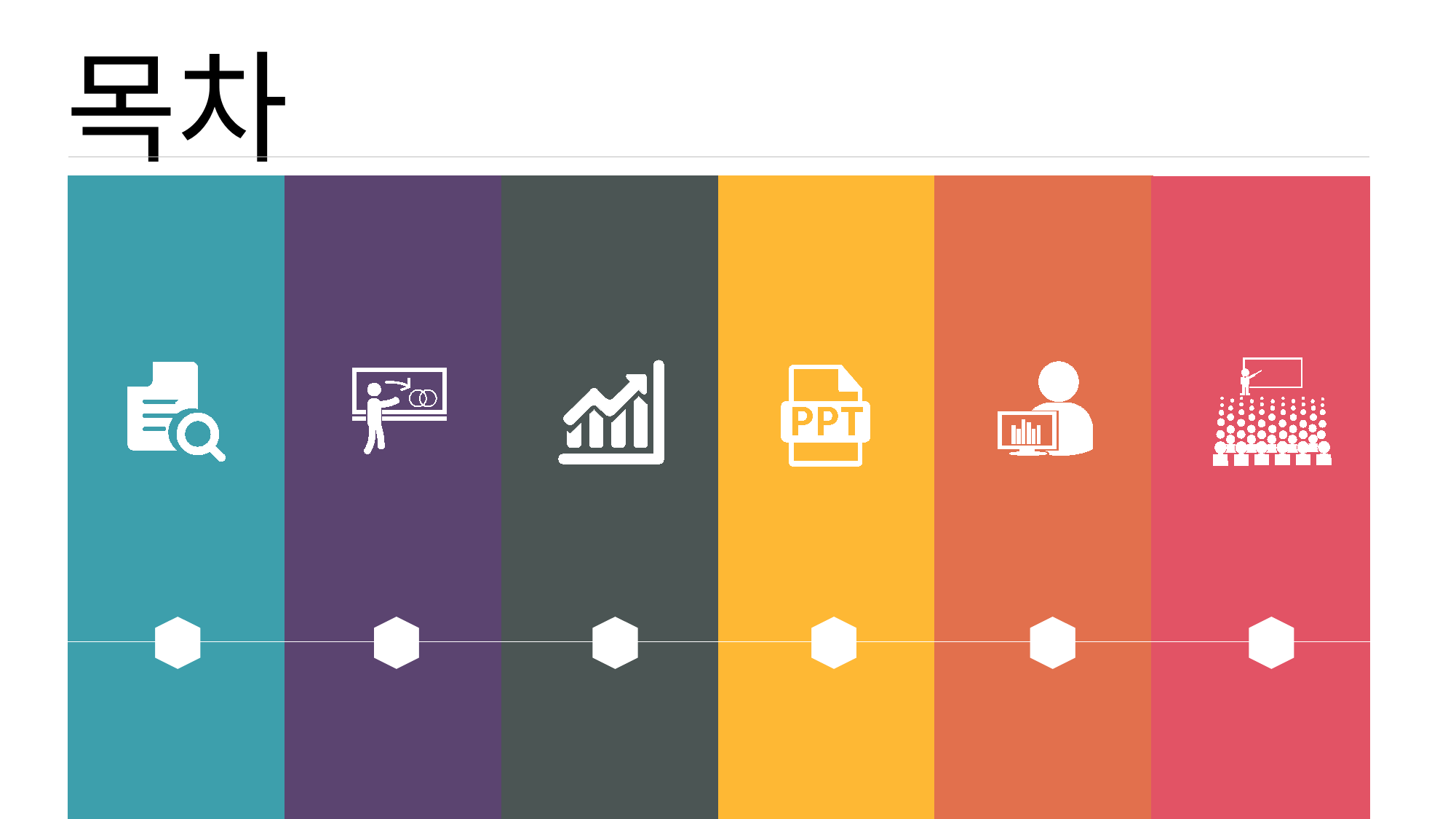

목차

제안사 소개
현황
분석
세부
기능
프로젝트
관리
마케팅
제안
제안
개요